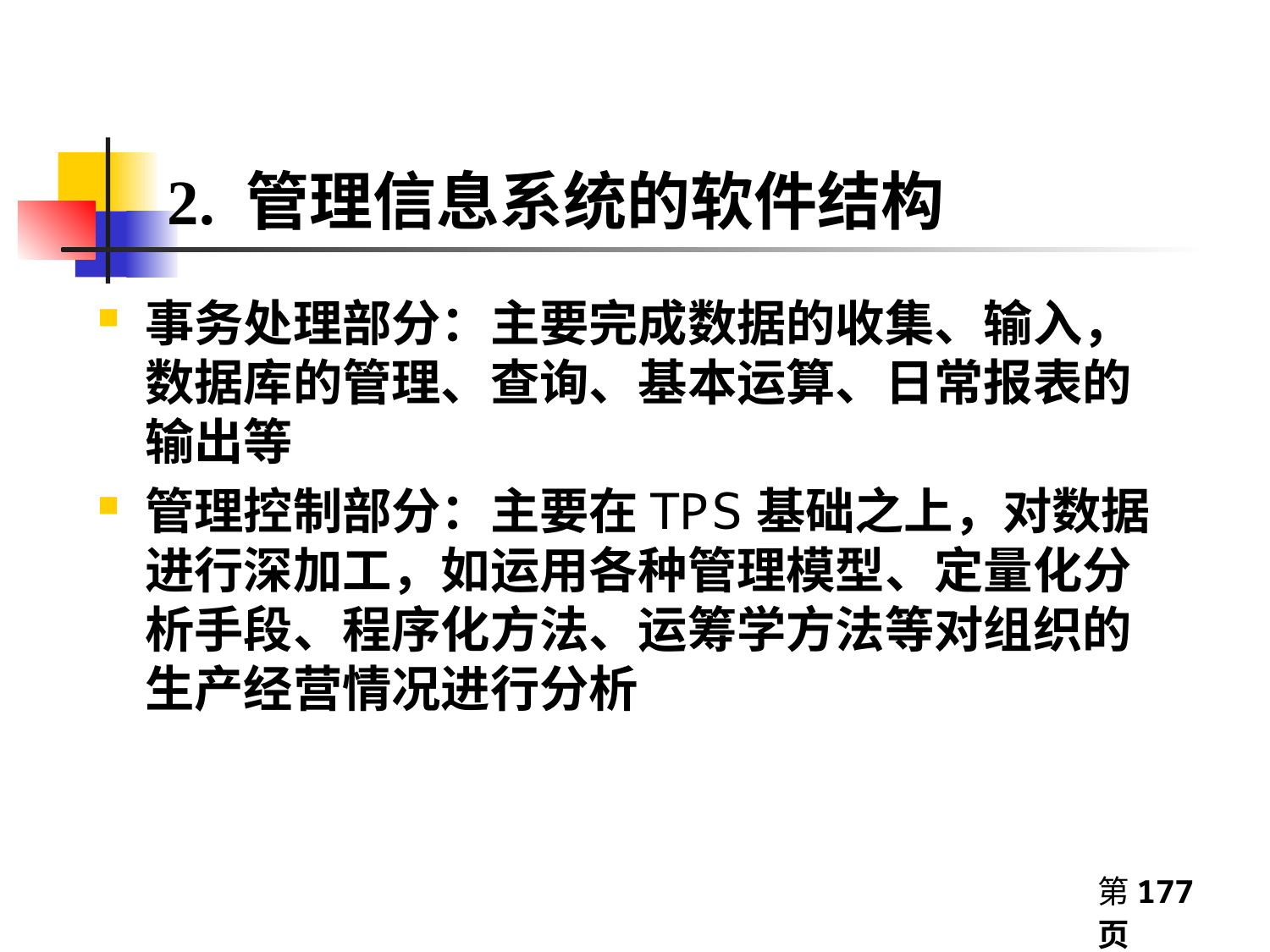

2. 管理信息系统的软件结构
事务处理部分：主要完成数据的收集、输入，数据库的管理、查询、基本运算、日常报表的输出等
管理控制部分：主要在TPS基础之上，对数据进行深加工，如运用各种管理模型、定量化分析手段、程序化方法、运筹学方法等对组织的生产经营情况进行分析